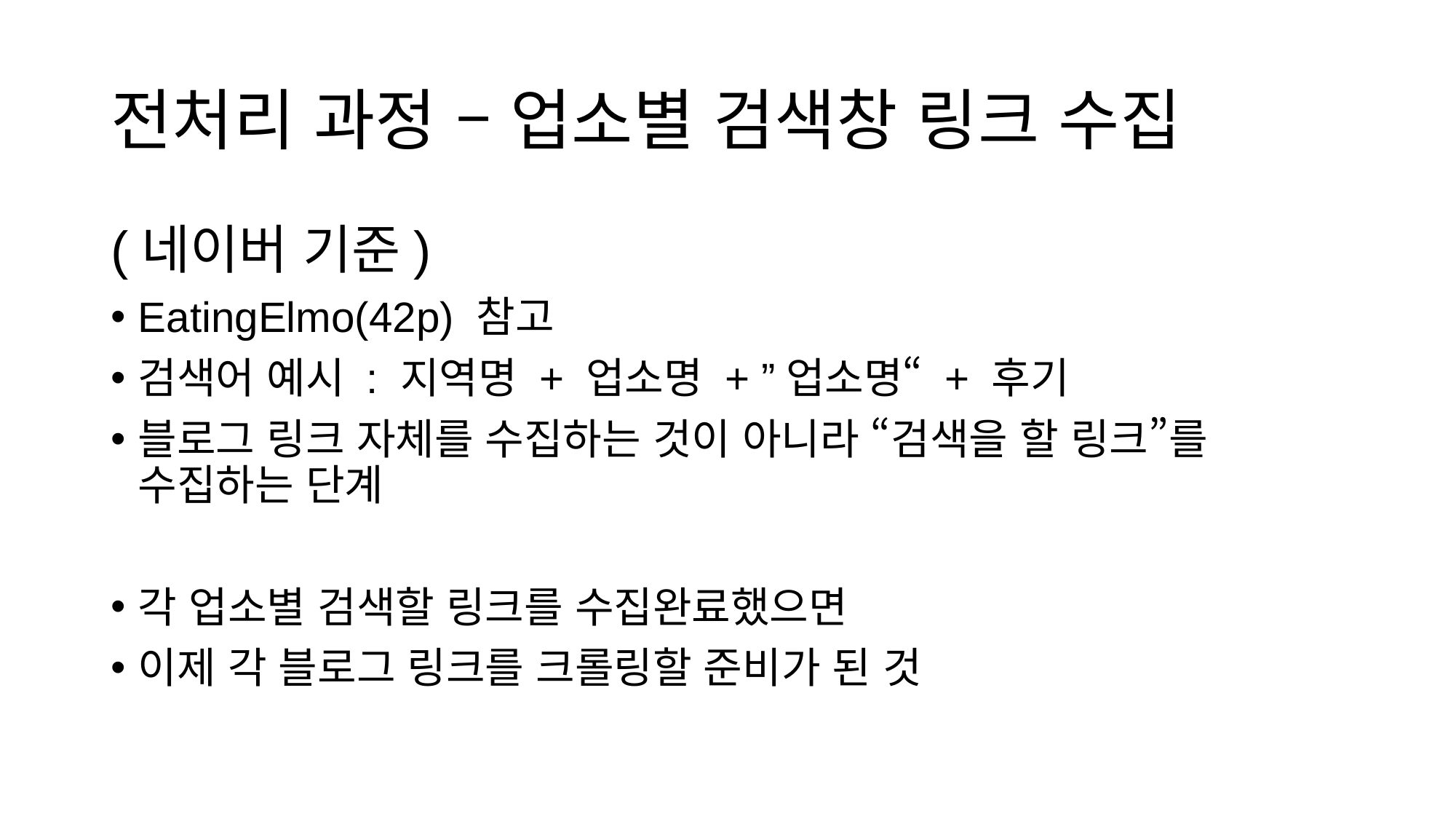

# 전처리 과정 – 업소별 검색창 링크 수집
(네이버 기준)
EatingElmo(42p) 참고
검색어 예시 : 지역명 + 업소명 + ”업소명“ + 후기
블로그 링크 자체를 수집하는 것이 아니라 “검색을 할 링크”를 수집하는 단계

각 업소별 검색할 링크를 수집완료했으면
이제 각 블로그 링크를 크롤링할 준비가 된 것